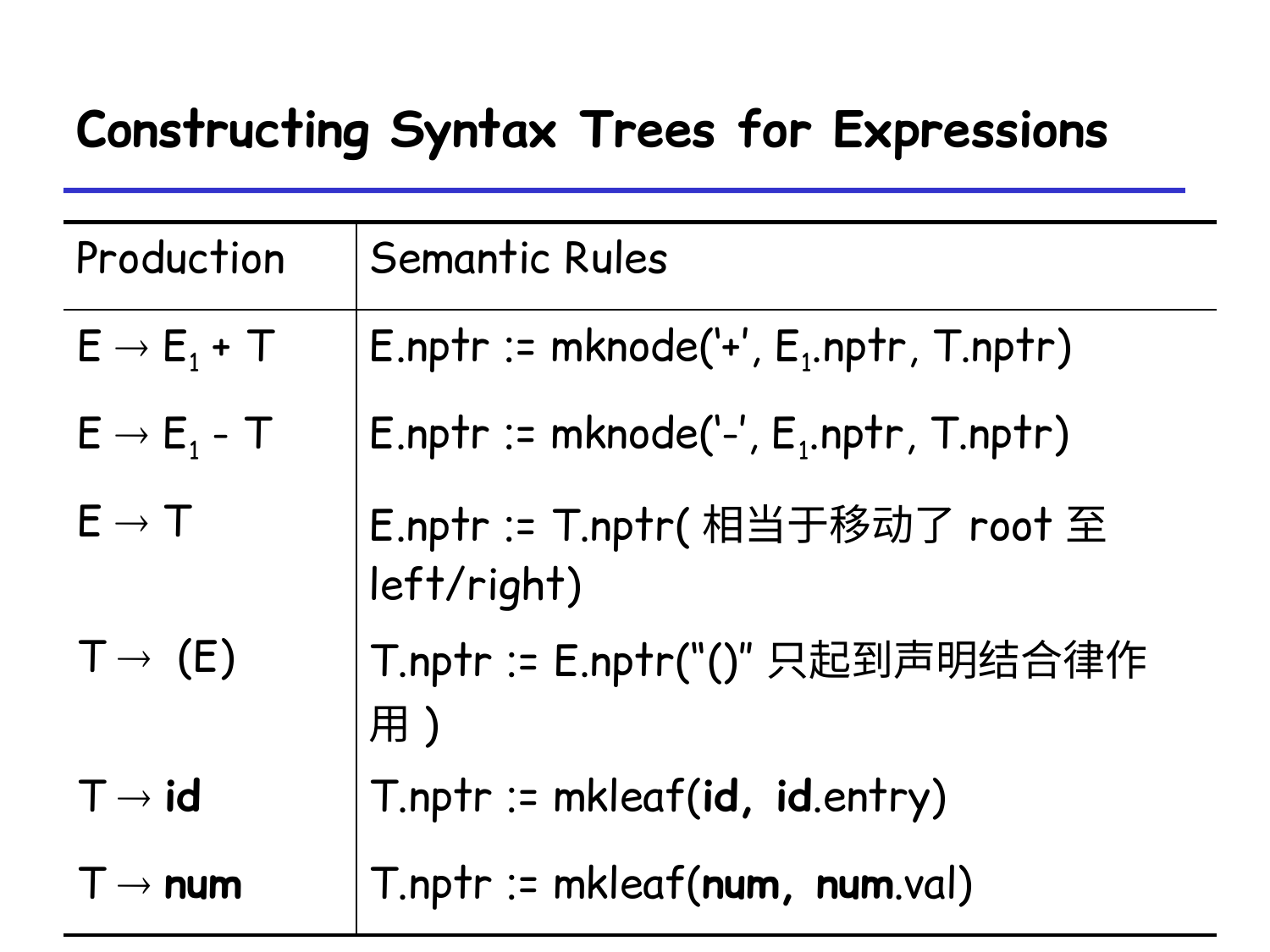

# Constructing Syntax Trees for Expressions
| Production | Semantic Rules |
| --- | --- |
| E → E1 + T | E.nptr := mknode(‘+’, E1.nptr, T.nptr) |
| E → E1 - T | E.nptr := mknode(‘-’, E1.nptr, T.nptr) |
| E → T | E.nptr := T.nptr(相当于移动了root至left/right) |
| T → (E) | T.nptr := E.nptr(“()”只起到声明结合律作用) |
| T → id | T.nptr := mkleaf(id, id.entry) |
| T → num | T.nptr := mkleaf(num, num.val) |

40